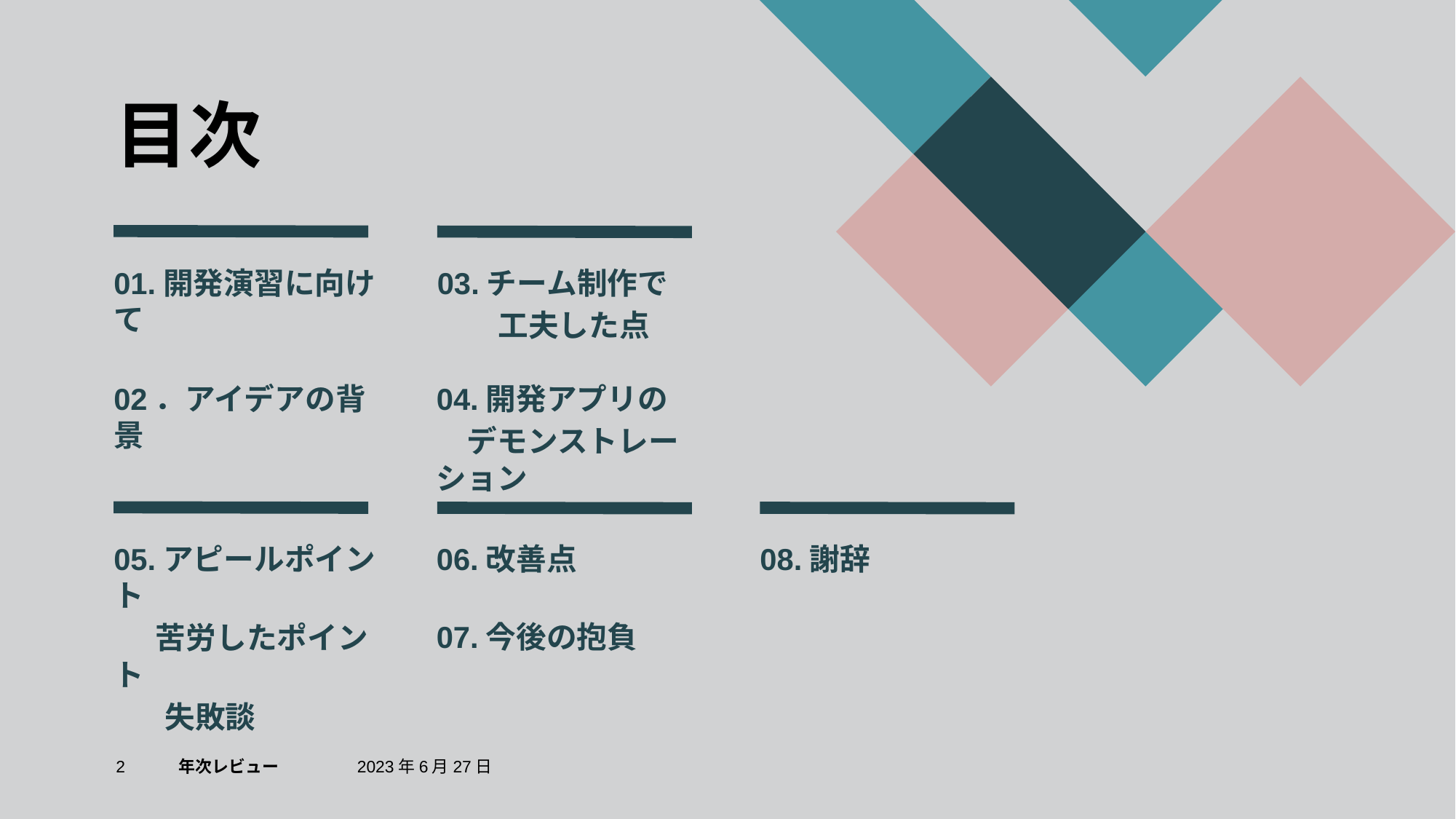

# 目次
01.開発演習に向けて
03.チーム制作で
　　工夫した点
02．アイデアの背景
04.開発アプリの
　デモンストレーション
06.改善点
05.アピールポイント
     苦労したポイント
　   失敗談
08.謝辞
07.今後の抱負
2
年次レビュー
2023年6月27日